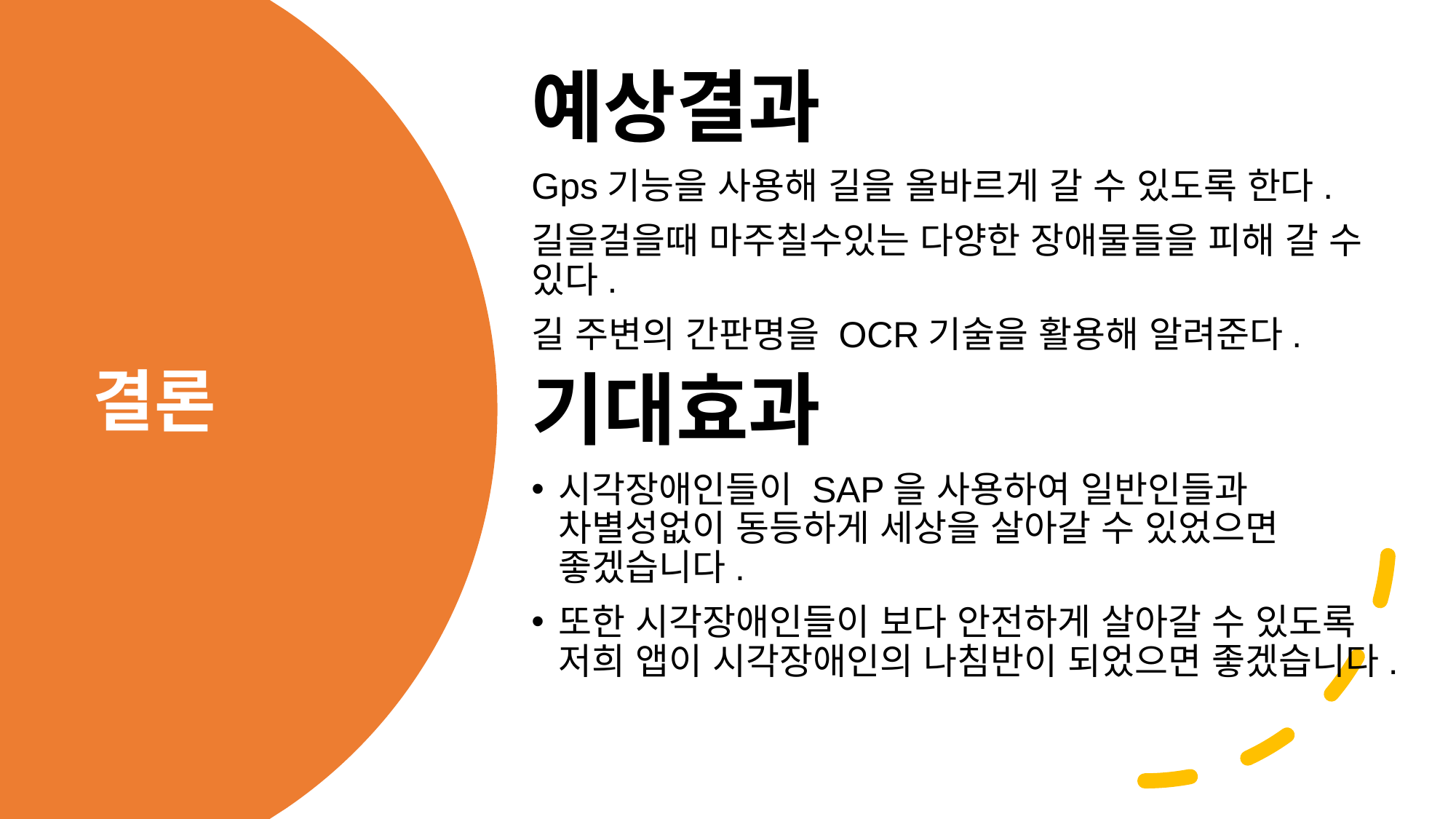

예상결과
Gps기능을 사용해 길을 올바르게 갈 수 있도록 한다.
길을걸을때 마주칠수있는 다양한 장애물들을 피해 갈 수 있다.
길 주변의 간판명을 OCR기술을 활용해 알려준다.
기대효과
시각장애인들이 SAP을 사용하여 일반인들과 차별성없이 동등하게 세상을 살아갈 수 있었으면 좋겠습니다.
또한 시각장애인들이 보다 안전하게 살아갈 수 있도록 저희 앱이 시각장애인의 나침반이 되었으면 좋겠습니다.

# 결론